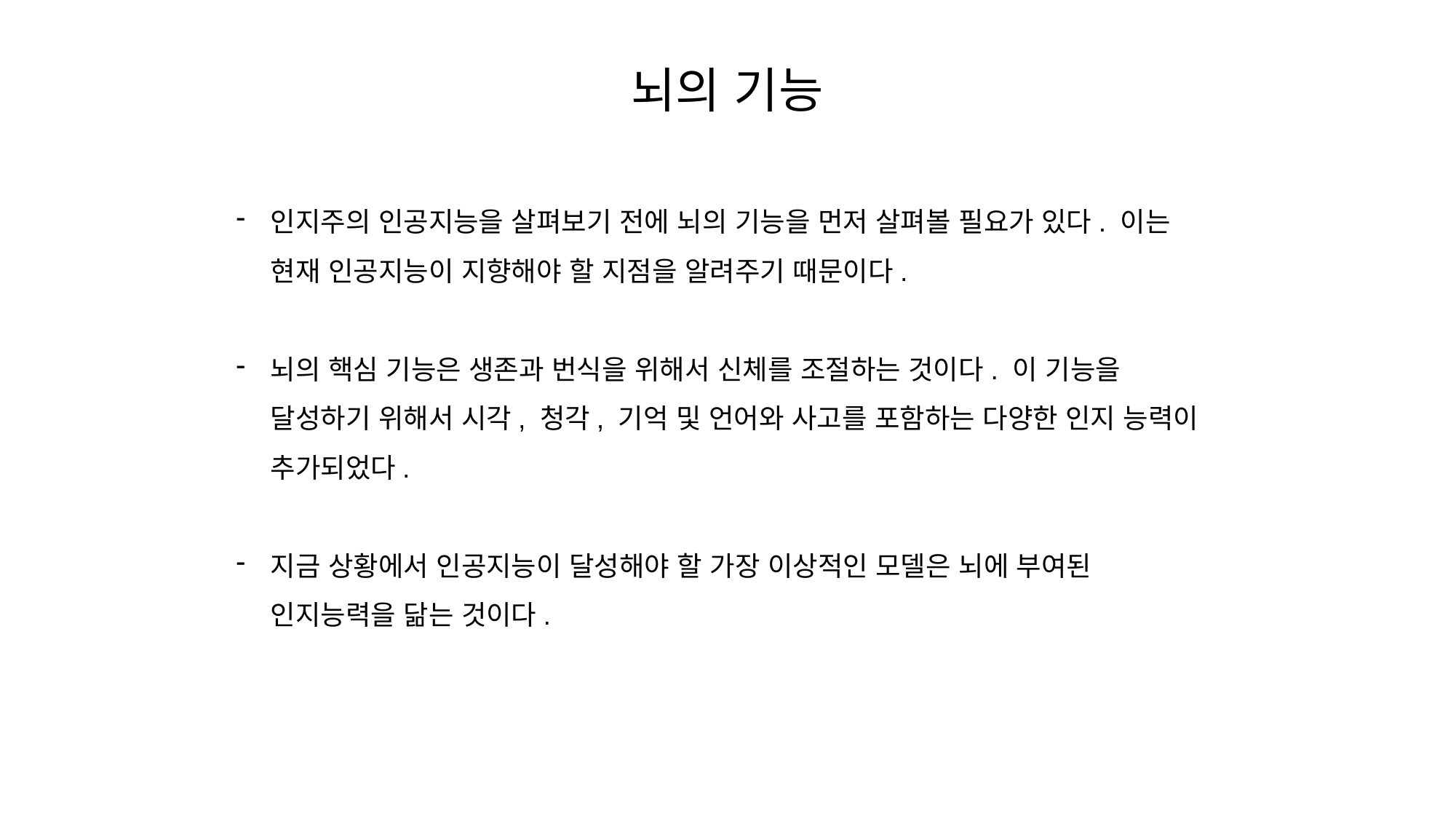

# 뇌의 기능
인지주의 인공지능을 살펴보기 전에 뇌의 기능을 먼저 살펴볼 필요가 있다. 이는 현재 인공지능이 지향해야 할 지점을 알려주기 때문이다.

뇌의 핵심 기능은 생존과 번식을 위해서 신체를 조절하는 것이다. 이 기능을 달성하기 위해서 시각, 청각, 기억 및 언어와 사고를 포함하는 다양한 인지 능력이 추가되었다.

지금 상황에서 인공지능이 달성해야 할 가장 이상적인 모델은 뇌에 부여된 인지능력을 닮는 것이다.